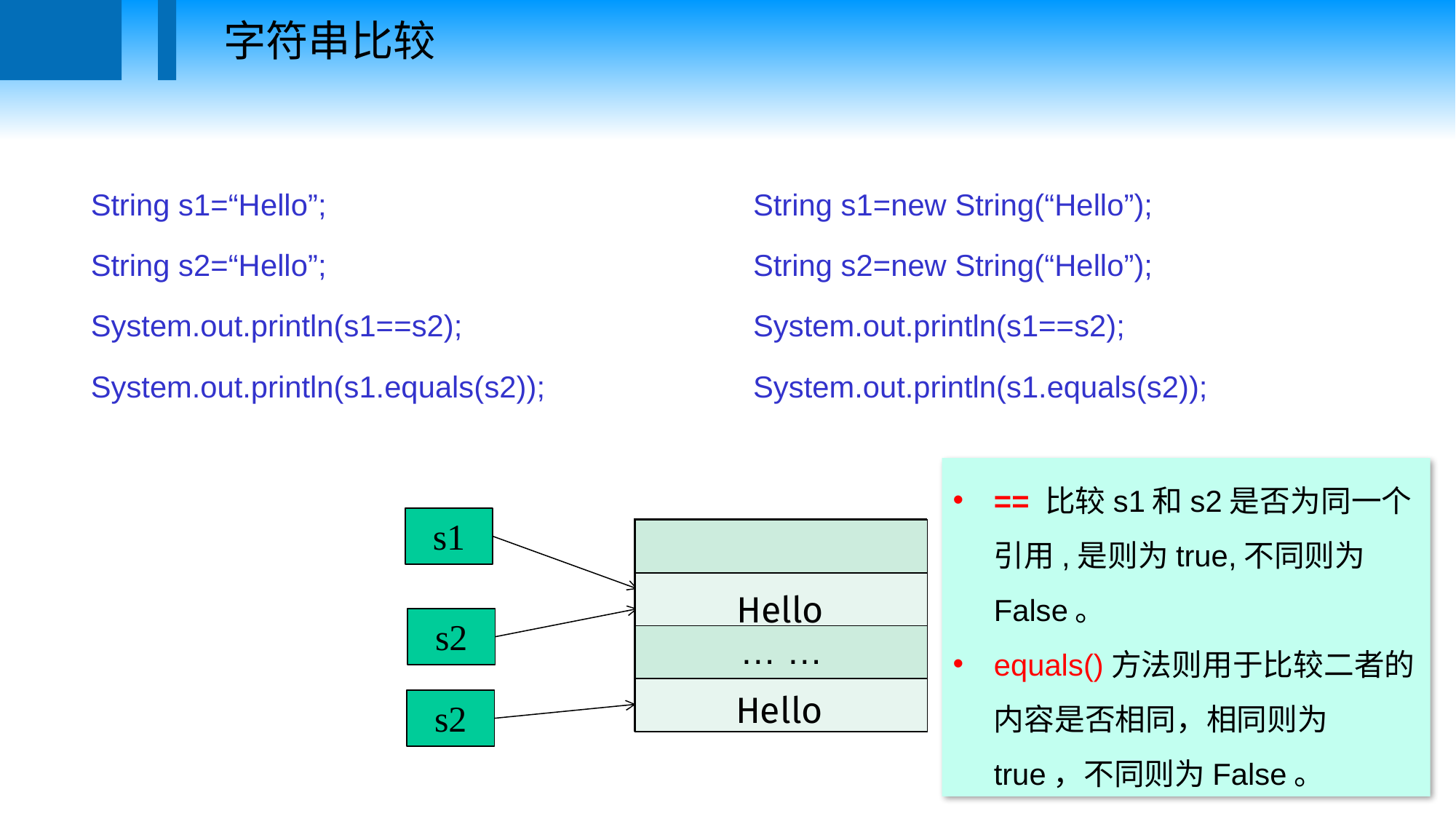

字符串比较
String s1=“Hello”;
String s2=“Hello”;
System.out.println(s1==s2);
System.out.println(s1.equals(s2));
String s1=new String(“Hello”);
String s2=new String(“Hello”);
System.out.println(s1==s2);
System.out.println(s1.equals(s2));

== 比较s1和s2是否为同一个引用,是则为true,不同则为False。
equals()方法则用于比较二者的内容是否相同，相同则为true，不同则为False。
s1
|  |
| --- |
| “Hello” |
| … … |
|  |
|  |
| --- |
|  |
| … … |
|  |
Hello
s2
Hello
s2